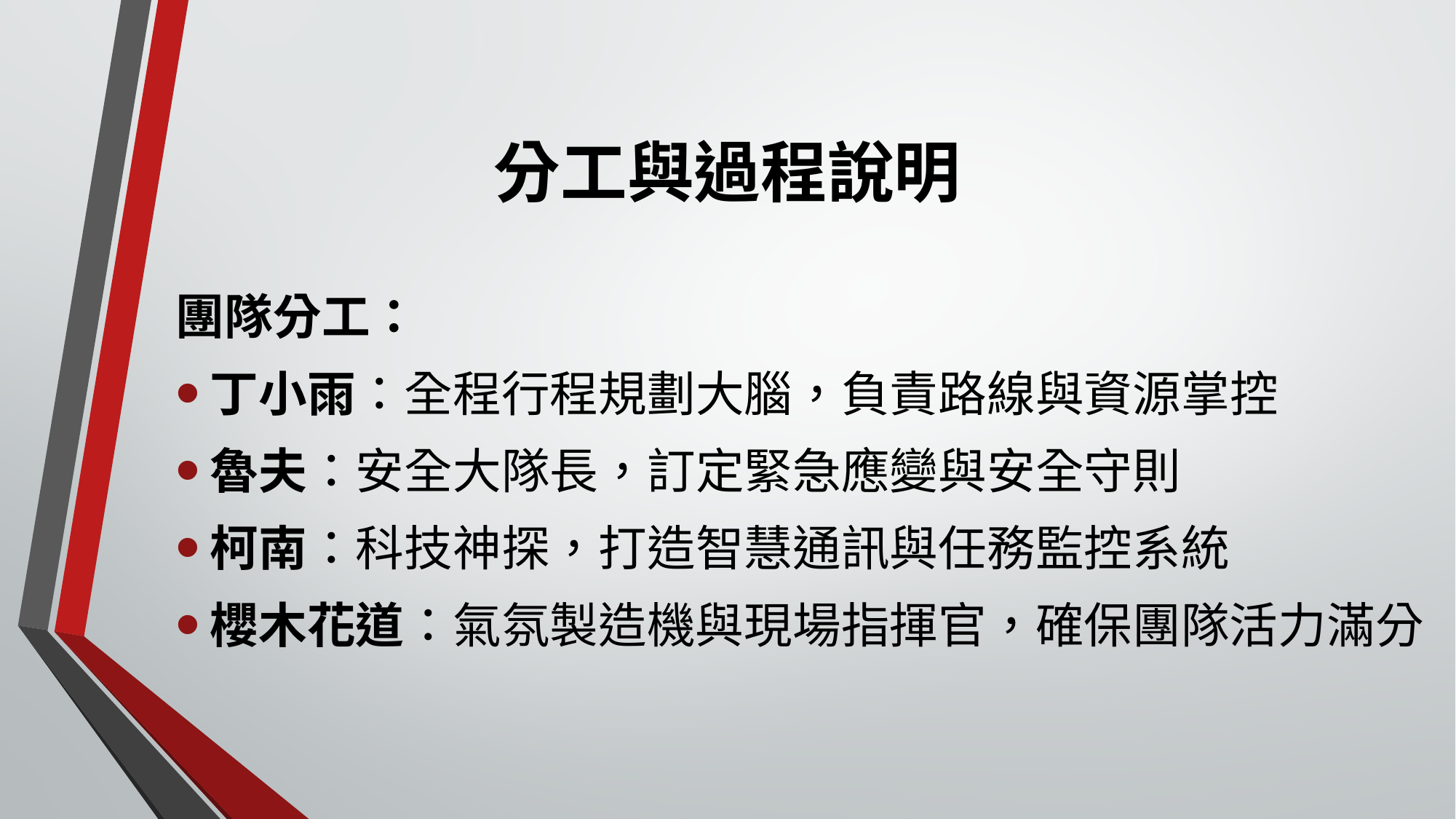

# 分工與過程說明
團隊分工：
丁小雨：全程行程規劃大腦，負責路線與資源掌控
魯夫：安全大隊長，訂定緊急應變與安全守則
柯南：科技神探，打造智慧通訊與任務監控系統
櫻木花道：氣氛製造機與現場指揮官，確保團隊活力滿分